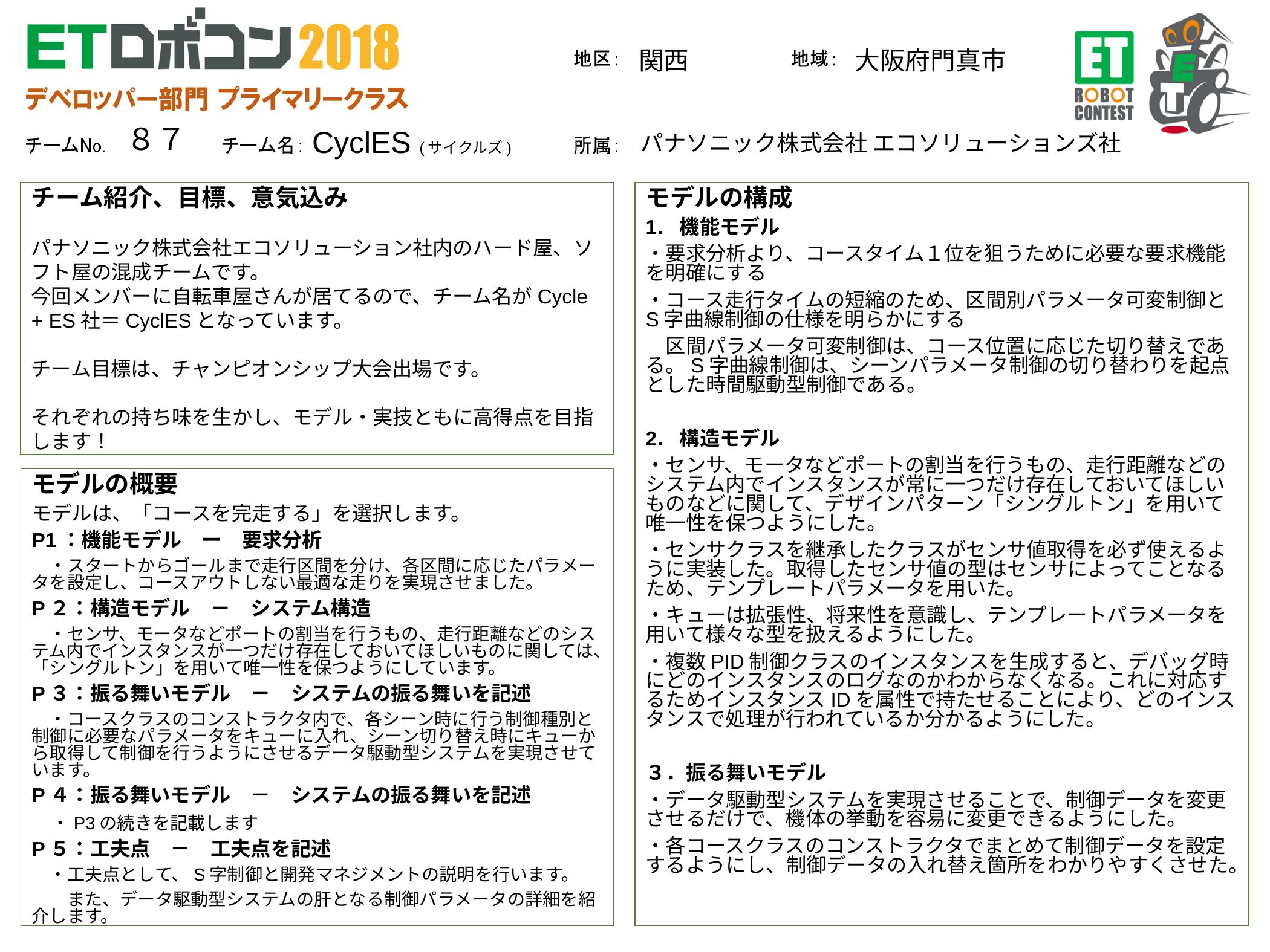

関西
大阪府門真市
８７
パナソニック株式会社 エコソリューションズ社
CyclES (サイクルズ)
チーム紹介、目標、意気込み

パナソニック株式会社エコソリューション社内のハード屋、ソフト屋の混成チームです。
今回メンバーに自転車屋さんが居てるので、チーム名がCycle + ES社＝CyclESとなっています。

チーム目標は、チャンピオンシップ大会出場です。

それぞれの持ち味を生かし、モデル・実技ともに高得点を目指します！
モデルの構成
機能モデル
・要求分析より、コースタイム１位を狙うために必要な要求機能を明確にする
・コース走行タイムの短縮のため、区間別パラメータ可変制御とS字曲線制御の仕様を明らかにする
　区間パラメータ可変制御は、コース位置に応じた切り替えである。S字曲線制御は、シーンパラメータ制御の切り替わりを起点とした時間駆動型制御である。

構造モデル
・センサ、モータなどポートの割当を行うもの、走行距離などのシステム内でインスタンスが常に一つだけ存在しておいてほしいものなどに関して、デザインパターン「シングルトン」を用いて唯一性を保つようにした。
・センサクラスを継承したクラスがセンサ値取得を必ず使えるように実装した。取得したセンサ値の型はセンサによってことなるため、テンプレートパラメータを用いた。
・キューは拡張性、将来性を意識し、テンプレートパラメータを用いて様々な型を扱えるようにした。
・複数PID制御クラスのインスタンスを生成すると、デバッグ時にどのインスタンスのログなのかわからなくなる。これに対応するためインスタンスIDを属性で持たせることにより、どのインスタンスで処理が行われているか分かるようにした。

３．振る舞いモデル
・データ駆動型システムを実現させることで、制御データを変更させるだけで、機体の挙動を容易に変更できるようにした。
・各コースクラスのコンストラクタでまとめて制御データを設定するようにし、制御データの入れ替え箇所をわかりやすくさせた。
モデルの概要
モデルは、「コースを完走する」を選択します。
P1：機能モデル　ー　要求分析
　・スタートからゴールまで走行区間を分け、各区間に応じたパラメータを設定し、コースアウトしない最適な走りを実現させました。
P２：構造モデル　－　システム構造
　・センサ、モータなどポートの割当を行うもの、走行距離などのシステム内でインスタンスが一つだけ存在しておいてほしいものに関しては、「シングルトン」を用いて唯一性を保つようにしています。
P３：振る舞いモデル　－　システムの振る舞いを記述
　・コースクラスのコンストラクタ内で、各シーン時に行う制御種別と制御に必要なパラメータをキューに入れ、シーン切り替え時にキューから取得して制御を行うようにさせるデータ駆動型システムを実現させています。
P４：振る舞いモデル　－　システムの振る舞いを記述
　・P3の続きを記載します
P５：工夫点　－　工夫点を記述
　・工夫点として、S字制御と開発マネジメントの説明を行います。
　　また、データ駆動型システムの肝となる制御パラメータの詳細を紹介します。